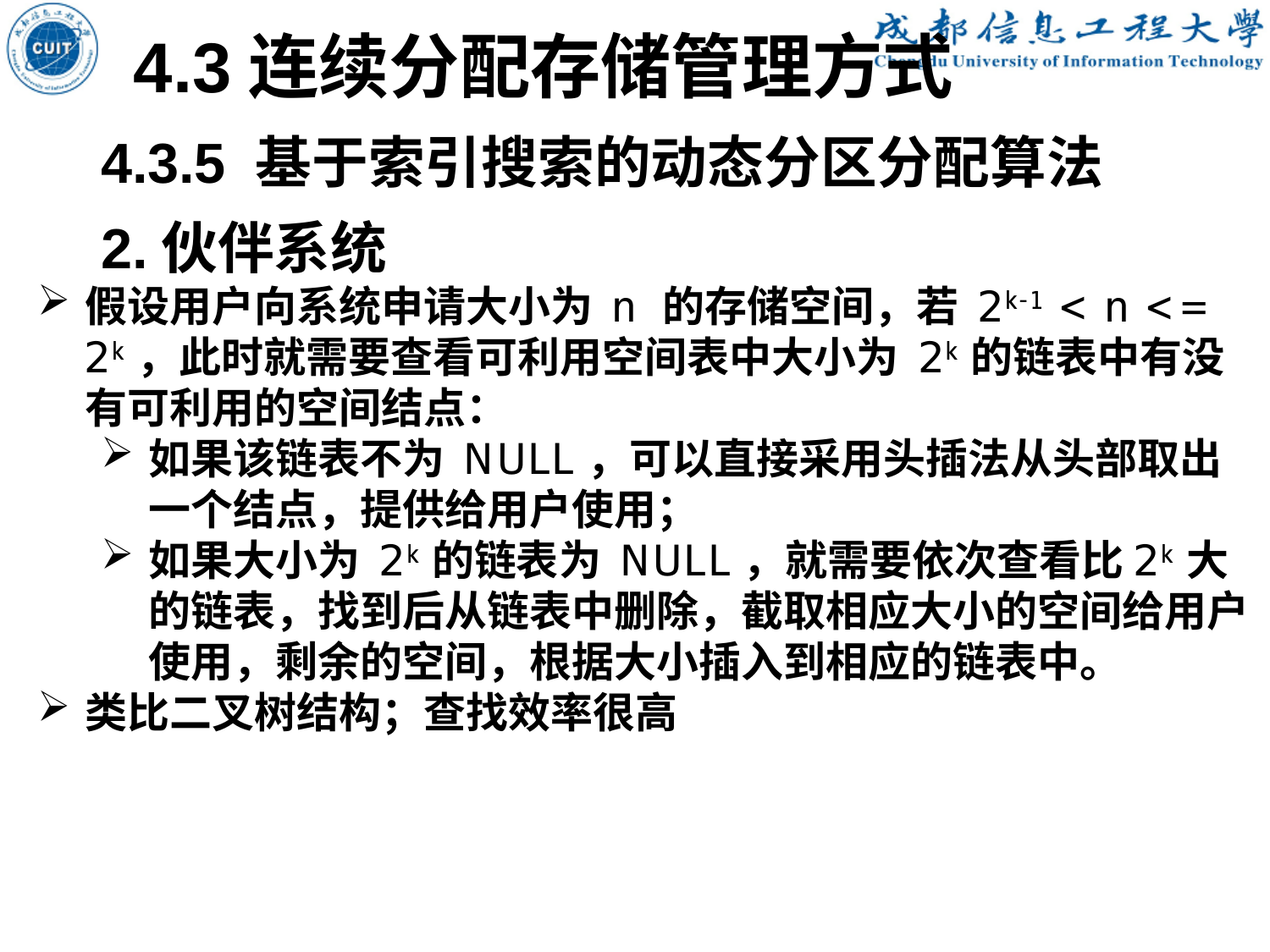

4.3连续分配存储管理方式
4.3.5 基于索引搜索的动态分区分配算法
2.伙伴系统
假设用户向系统申请大小为 n 的存储空间，若 2k-1 < n <= 2k，此时就需要查看可利用空间表中大小为 2k的链表中有没有可利用的空间结点：
如果该链表不为 NULL，可以直接采用头插法从头部取出一个结点，提供给用户使用；
如果大小为 2k的链表为 NULL，就需要依次查看比2k大的链表，找到后从链表中删除，截取相应大小的空间给用户使用，剩余的空间，根据大小插入到相应的链表中。
类比二叉树结构；查找效率很高